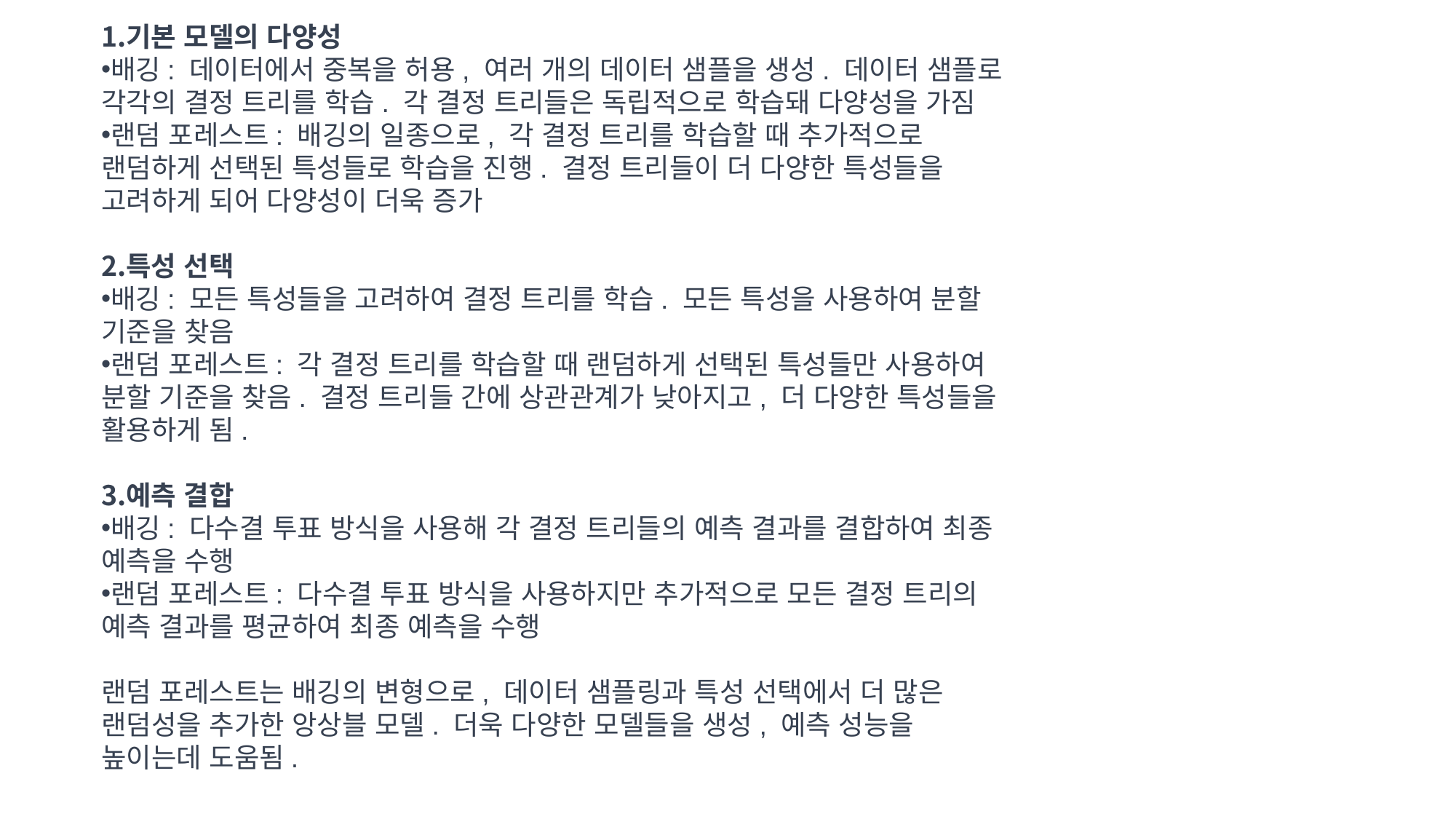

기본 모델의 다양성
배깅: 데이터에서 중복을 허용, 여러 개의 데이터 샘플을 생성. 데이터 샘플로 각각의 결정 트리를 학습. 각 결정 트리들은 독립적으로 학습돼 다양성을 가짐
랜덤 포레스트: 배깅의 일종으로, 각 결정 트리를 학습할 때 추가적으로 랜덤하게 선택된 특성들로 학습을 진행. 결정 트리들이 더 다양한 특성들을 고려하게 되어 다양성이 더욱 증가

특성 선택
배깅: 모든 특성들을 고려하여 결정 트리를 학습. 모든 특성을 사용하여 분할 기준을 찾음
랜덤 포레스트: 각 결정 트리를 학습할 때 랜덤하게 선택된 특성들만 사용하여 분할 기준을 찾음. 결정 트리들 간에 상관관계가 낮아지고, 더 다양한 특성들을 활용하게 됨.

예측 결합
배깅: 다수결 투표 방식을 사용해 각 결정 트리들의 예측 결과를 결합하여 최종 예측을 수행
랜덤 포레스트: 다수결 투표 방식을 사용하지만 추가적으로 모든 결정 트리의 예측 결과를 평균하여 최종 예측을 수행

랜덤 포레스트는 배깅의 변형으로, 데이터 샘플링과 특성 선택에서 더 많은 랜덤성을 추가한 앙상블 모델. 더욱 다양한 모델들을 생성, 예측 성능을 높이는데 도움됨.